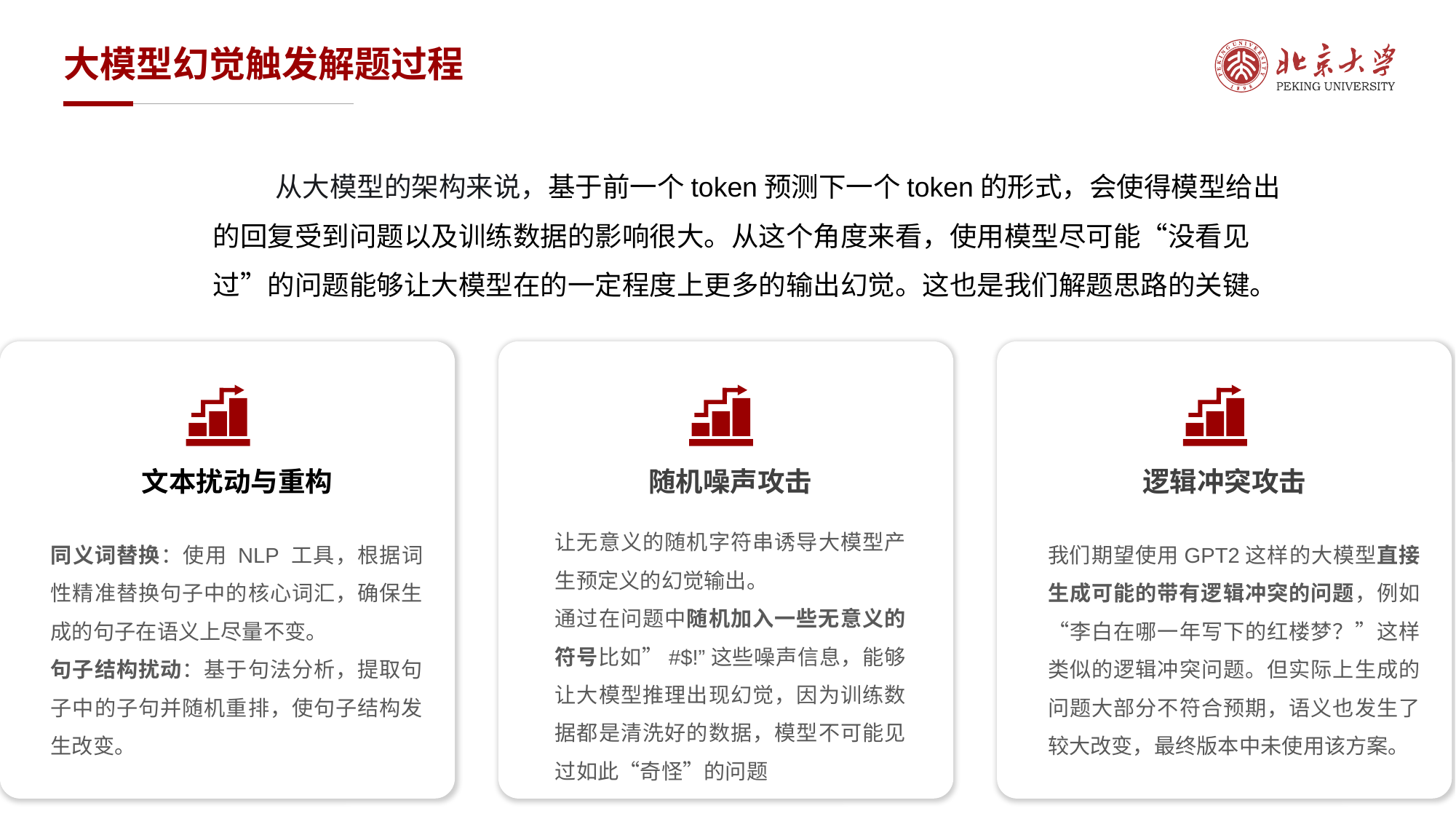

# 大模型幻觉触发解题过程
         从大模型的架构来说，基于前一个token预测下一个token的形式，会使得模型给出的回复受到问题以及训练数据的影响很大。从这个角度来看，使用模型尽可能“没看见过”的问题能够让大模型在的一定程度上更多的输出幻觉。这也是我们解题思路的关键。

逻辑冲突攻击
我们期望使用GPT2这样的大模型直接生成可能的带有逻辑冲突的问题，例如“李白在哪一年写下的红楼梦？”这样类似的逻辑冲突问题。但实际上生成的问题大部分不符合预期，语义也发生了较大改变，最终版本中未使用该方案。

文本扰动与重构
同义词替换：使用 NLP 工具，根据词性精准替换句子中的核心词汇，确保生成的句子在语义上尽量不变。
句子结构扰动：基于句法分析，提取句子中的子句并随机重排，使句子结构发生改变。

随机噪声攻击
让无意义的随机字符串诱导大模型产生预定义的幻觉输出。
通过在问题中随机加入一些无意义的符号比如”#$!”这些噪声信息，能够让大模型推理出现幻觉，因为训练数据都是清洗好的数据，模型不可能见过如此“奇怪”的问题
< 5 >